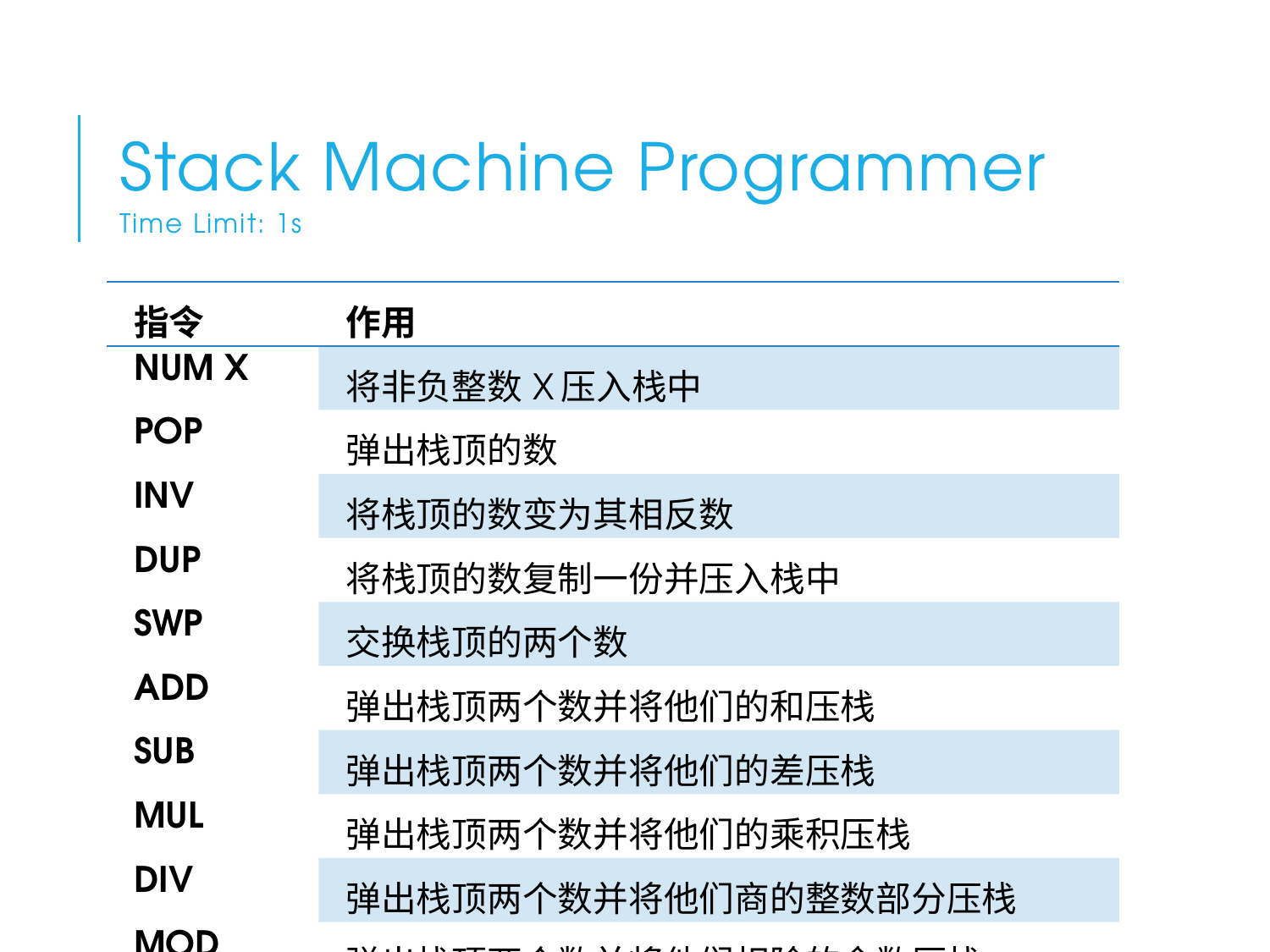

# Stack Machine Programmer Time Limit: 1s
| 指令 | 作用 |
| --- | --- |
| NUM X | 将非负整数X压入栈中 |
| POP | 弹出栈顶的数 |
| INV | 将栈顶的数变为其相反数 |
| DUP | 将栈顶的数复制一份并压入栈中 |
| SWP | 交换栈顶的两个数 |
| ADD | 弹出栈顶两个数并将他们的和压栈 |
| SUB | 弹出栈顶两个数并将他们的差压栈 |
| MUL | 弹出栈顶两个数并将他们的乘积压栈 |
| DIV | 弹出栈顶两个数并将他们商的整数部分压栈 |
| MOD | 弹出栈顶两个数并将他们相除的余数压栈 |